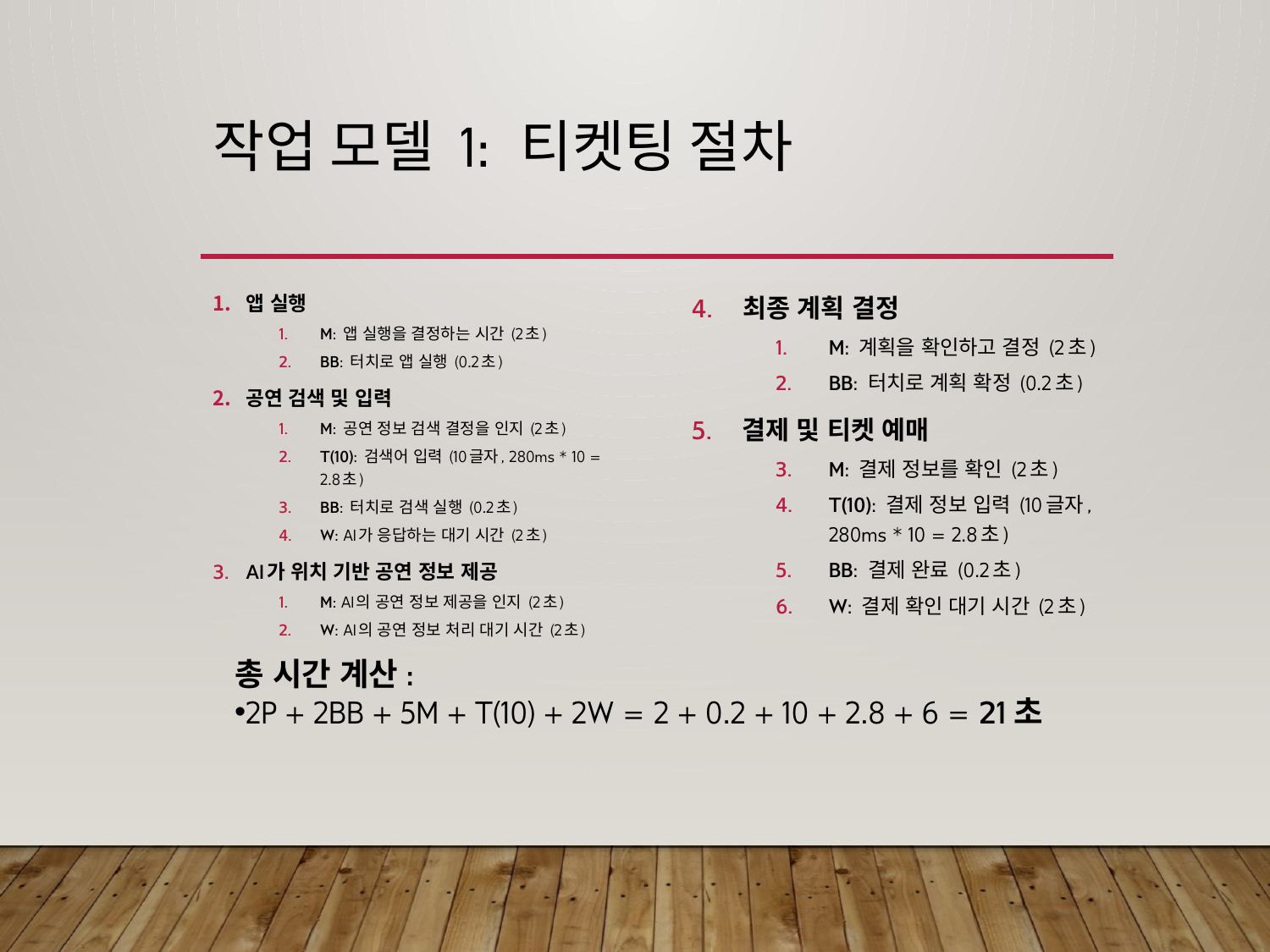

# 작업 모델 1: 티켓팅 절차
앱 실행
M: 앱 실행을 결정하는 시간 (2초)
BB: 터치로 앱 실행 (0.2초)
공연 검색 및 입력
M: 공연 정보 검색 결정을 인지 (2초)
T(10): 검색어 입력 (10글자, 280ms * 10 = 2.8초)
BB: 터치로 검색 실행 (0.2초)
W: AI가 응답하는 대기 시간 (2초)
AI가 위치 기반 공연 정보 제공
M: AI의 공연 정보 제공을 인지 (2초)
W: AI의 공연 정보 처리 대기 시간 (2초)

4.   최종 계획 결정
M: 계획을 확인하고 결정 (2초)
BB: 터치로 계획 확정 (0.2초)
5.   결제 및 티켓 예매
M: 결제 정보를 확인 (2초)
T(10): 결제 정보 입력 (10글자, 280ms * 10 = 2.8초)
BB: 결제 완료 (0.2초)
W: 결제 확인 대기 시간 (2초)

총 시간 계산:
2P + 2BB + 5M + T(10) + 2W = 2 + 0.2 + 10 + 2.8 + 6 = 21초